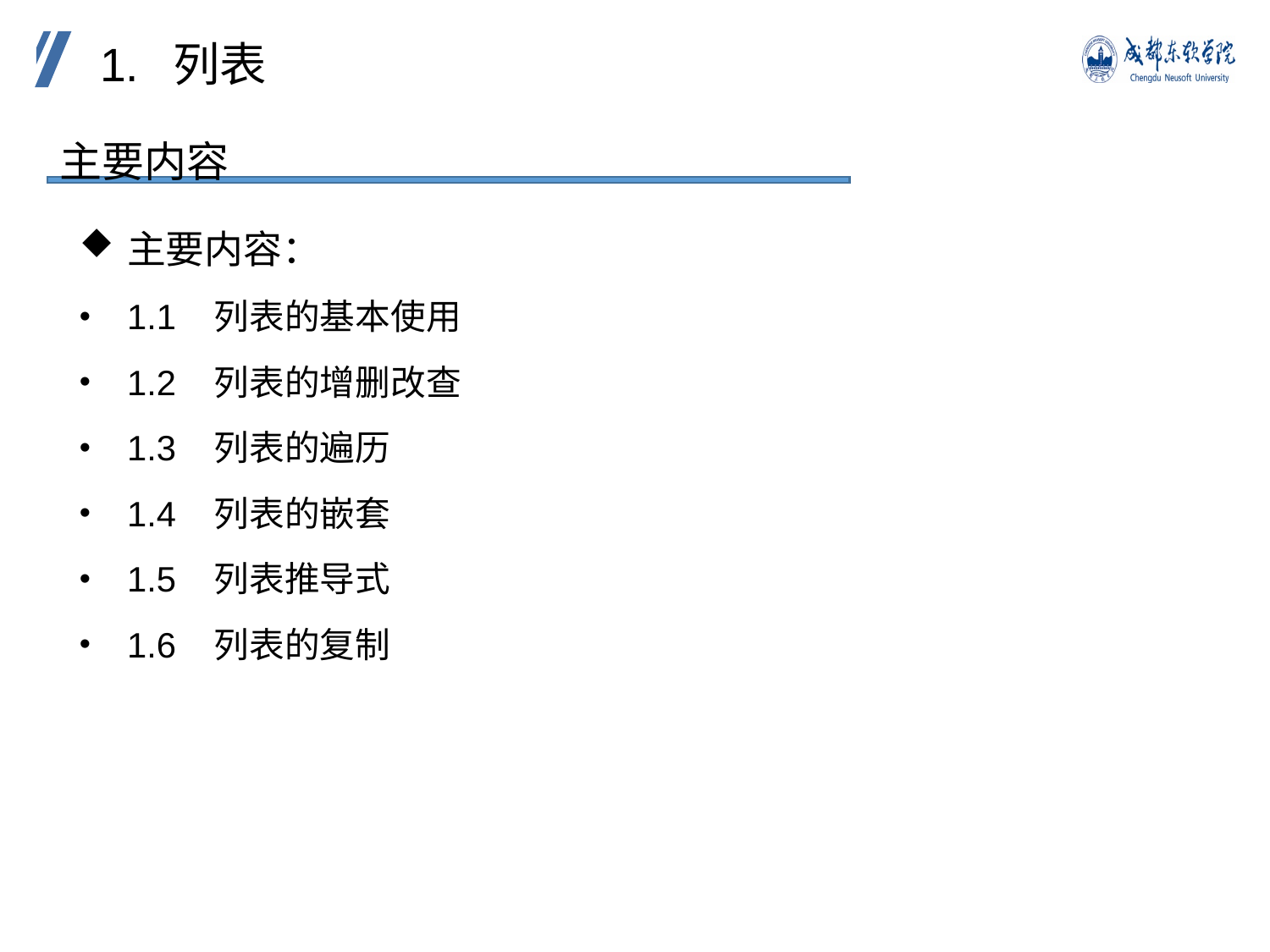

1.  列表
主要内容

主要内容：
1.1   列表的基本使用
1.2   列表的增删改查
1.3   列表的遍历
1.4   列表的嵌套
1.5   列表推导式
1.6   列表的复制